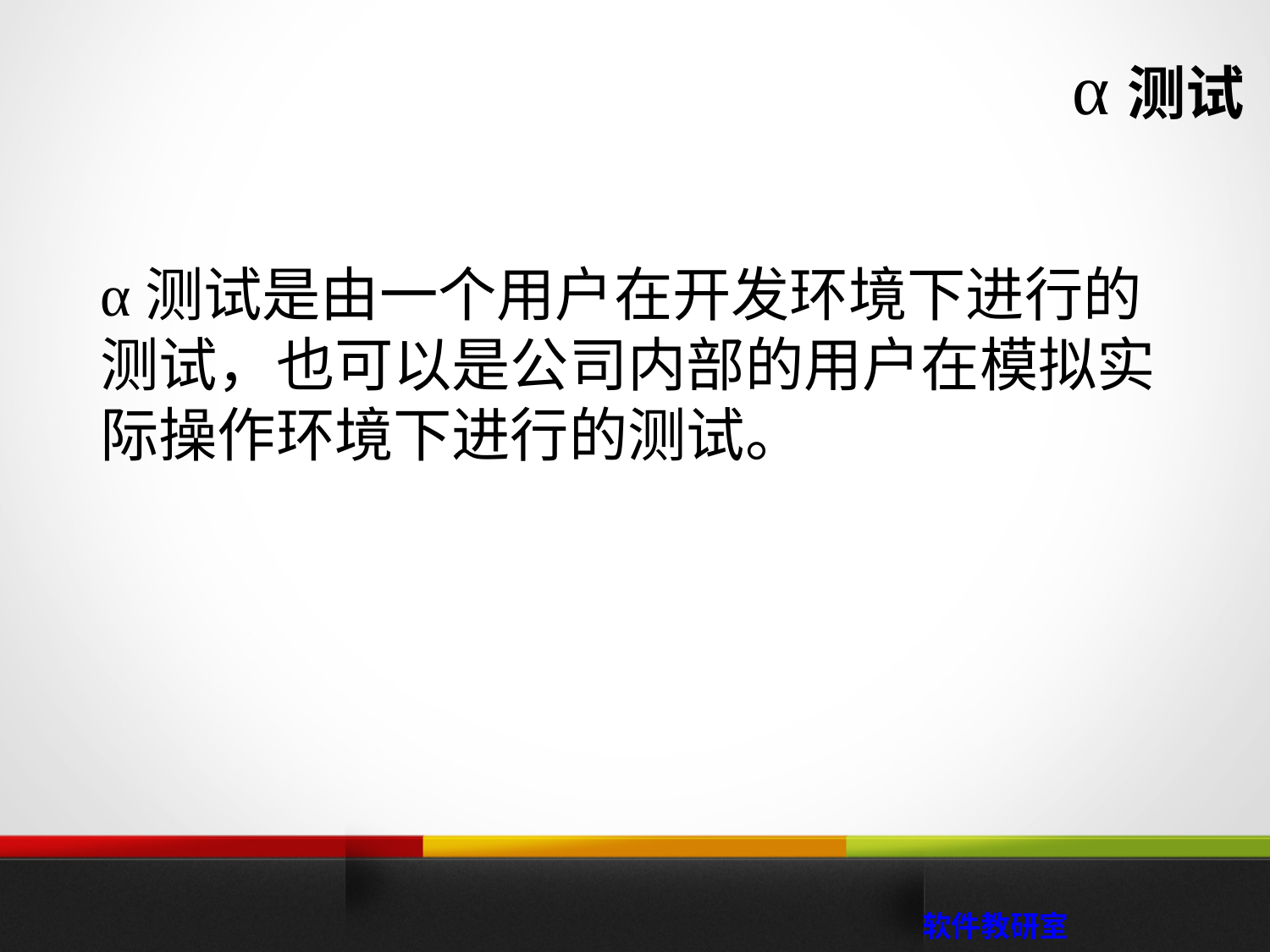

α测试
α测试是由一个用户在开发环境下进行的测试，也可以是公司内部的用户在模拟实际操作环境下进行的测试。
                                     软件教研室